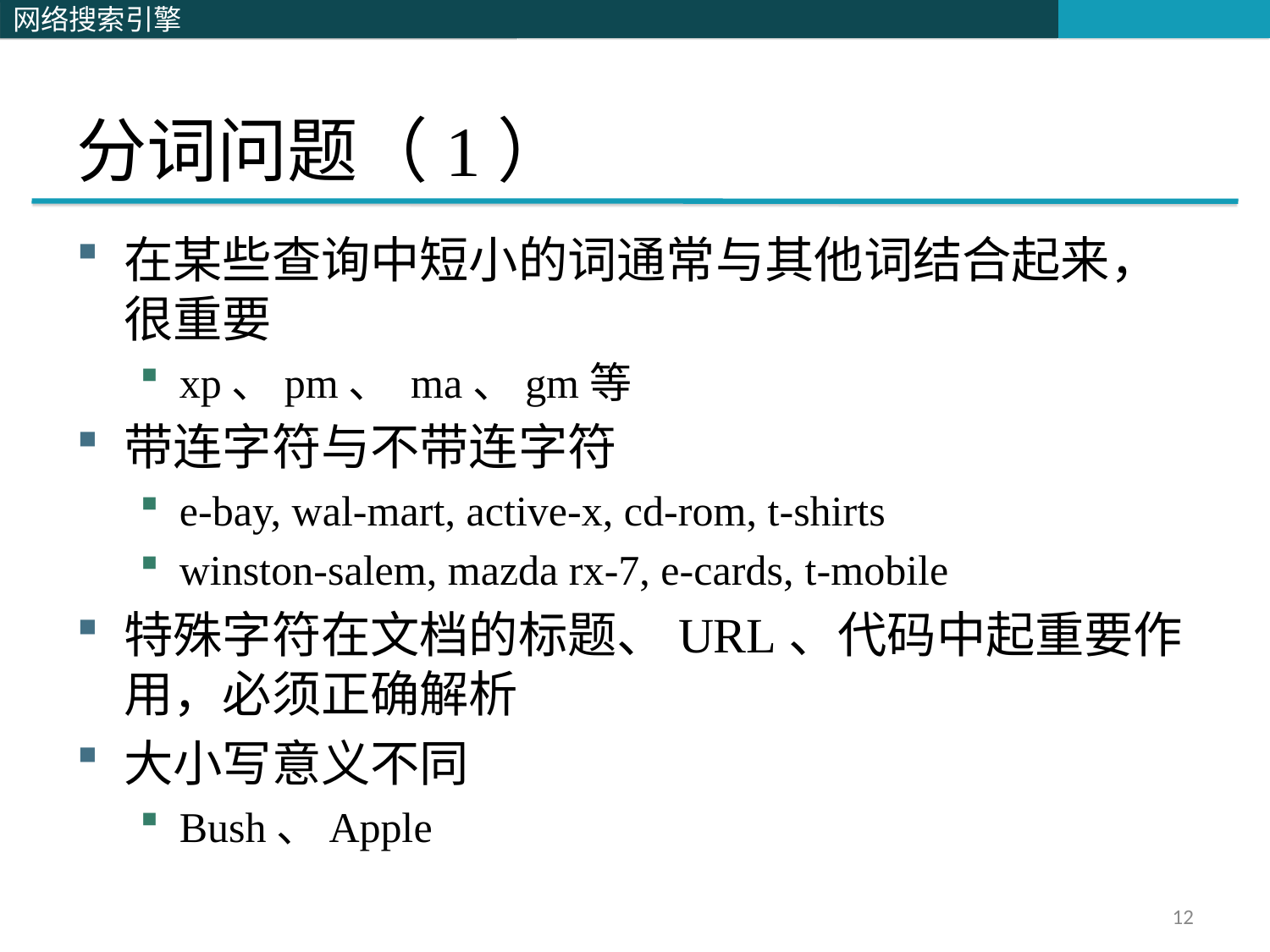

# 分词问题（1）
在某些查询中短小的词通常与其他词结合起来，很重要
xp、pm、 ma、gm等
带连字符与不带连字符
e-bay, wal-mart, active-x, cd-rom, t-shirts
winston-salem, mazda rx-7, e-cards, t-mobile
特殊字符在文档的标题、URL、代码中起重要作用，必须正确解析
大小写意义不同
Bush、Apple
12